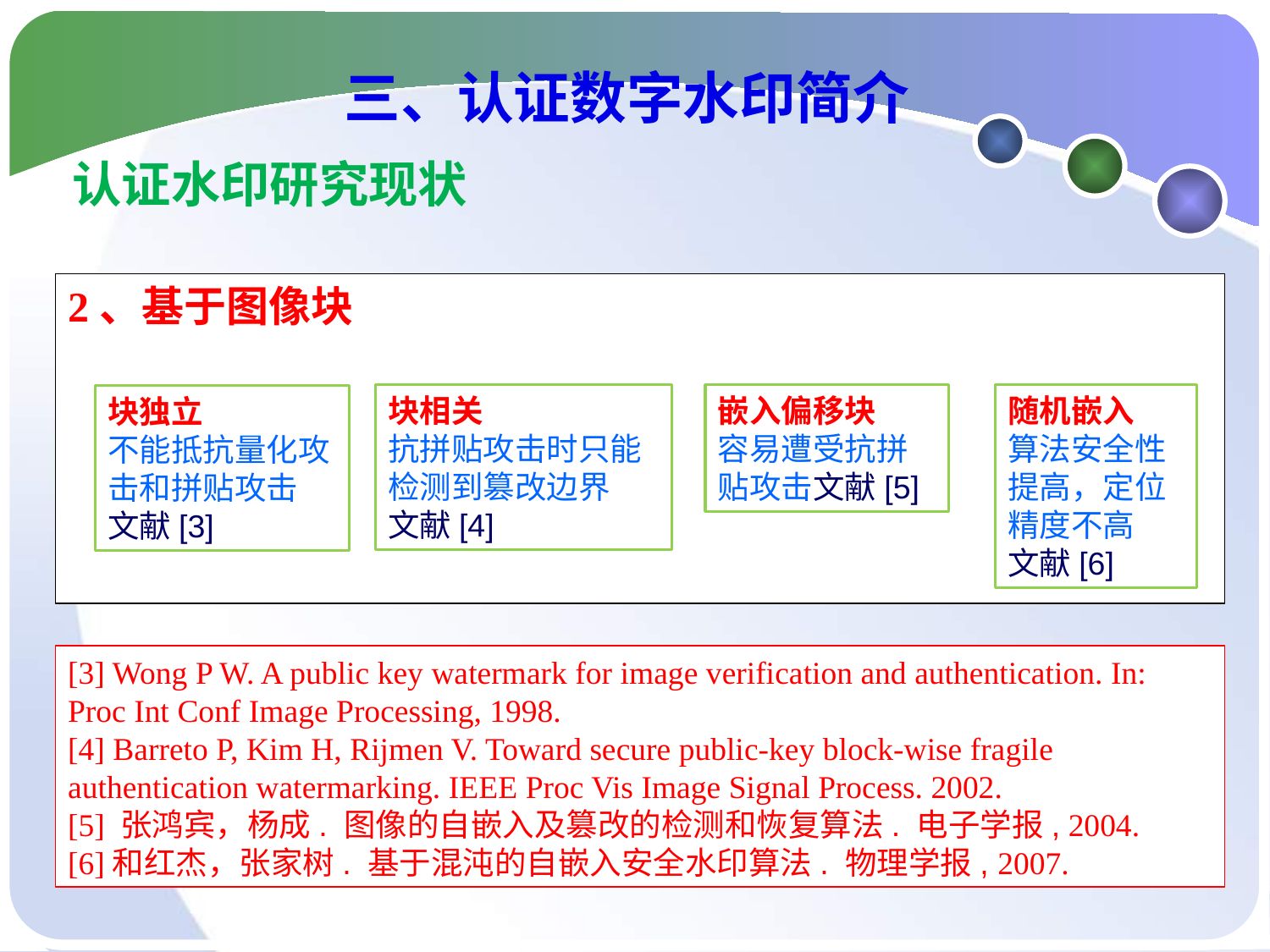

#
三、认证数字水印简介
认证水印研究现状
2、基于图像块

块相关
抗拼贴攻击时只能检测到篡改边界
文献[4]
嵌入偏移块
容易遭受抗拼贴攻击文献[5]
随机嵌入
算法安全性提高，定位精度不高
文献[6]
块独立
不能抵抗量化攻击和拼贴攻击
文献[3]
[3] Wong P W. A public key watermark for image verification and authentication. In: Proc Int Conf Image Processing, 1998.
[4] Barreto P, Kim H, Rijmen V. Toward secure public-key block-wise fragile authentication watermarking. IEEE Proc Vis Image Signal Process. 2002.
[5] 张鸿宾，杨成. 图像的自嵌入及篡改的检测和恢复算法. 电子学报, 2004.
[6]和红杰，张家树. 基于混沌的自嵌入安全水印算法. 物理学报, 2007.